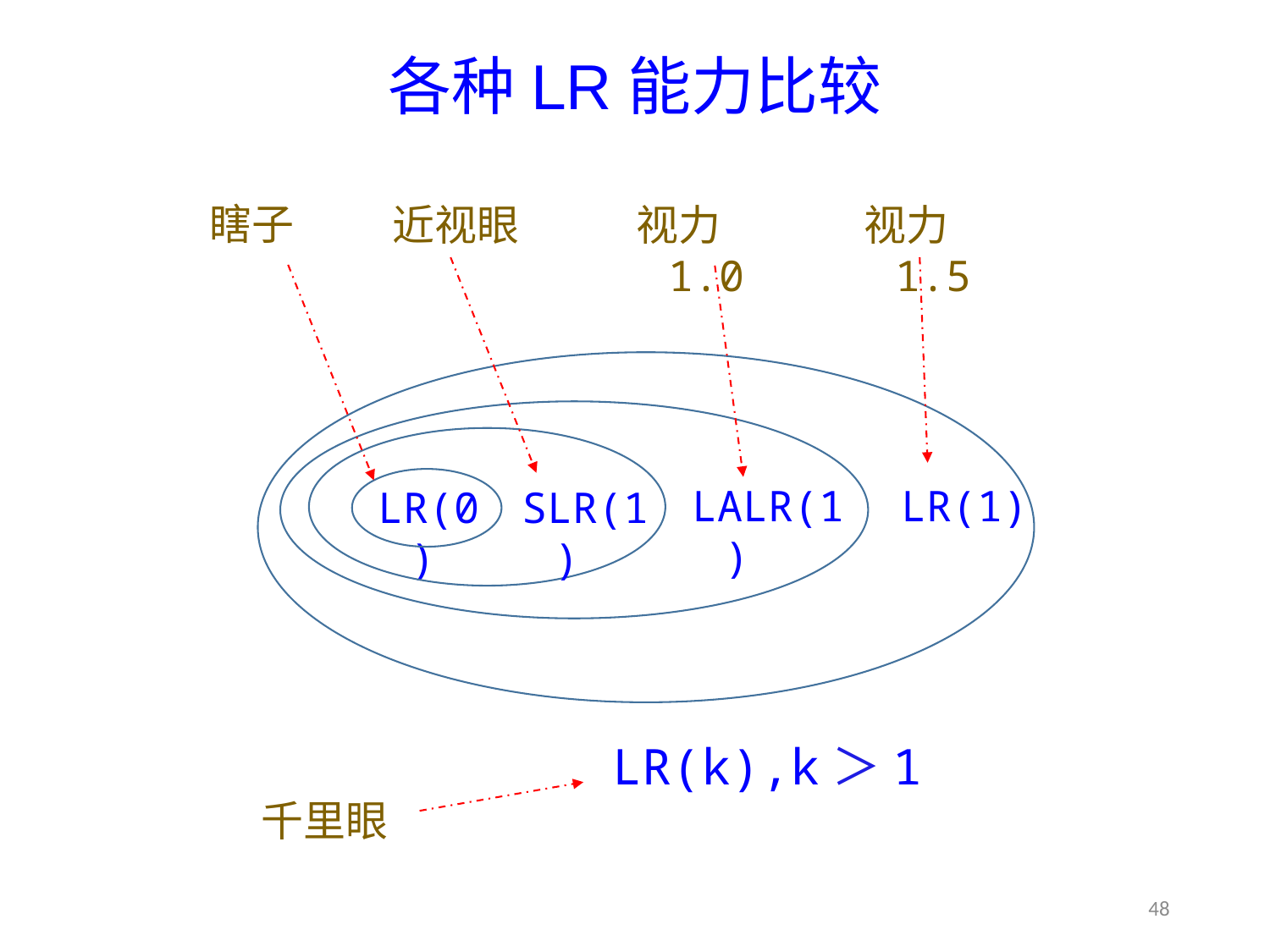

# 各种LR能力比较
瞎子
近视眼
视力1.5
视力1.0

LALR(1)
LR(1)
LR(0)
SLR(1)
LR(k),k＞1
千里眼
48